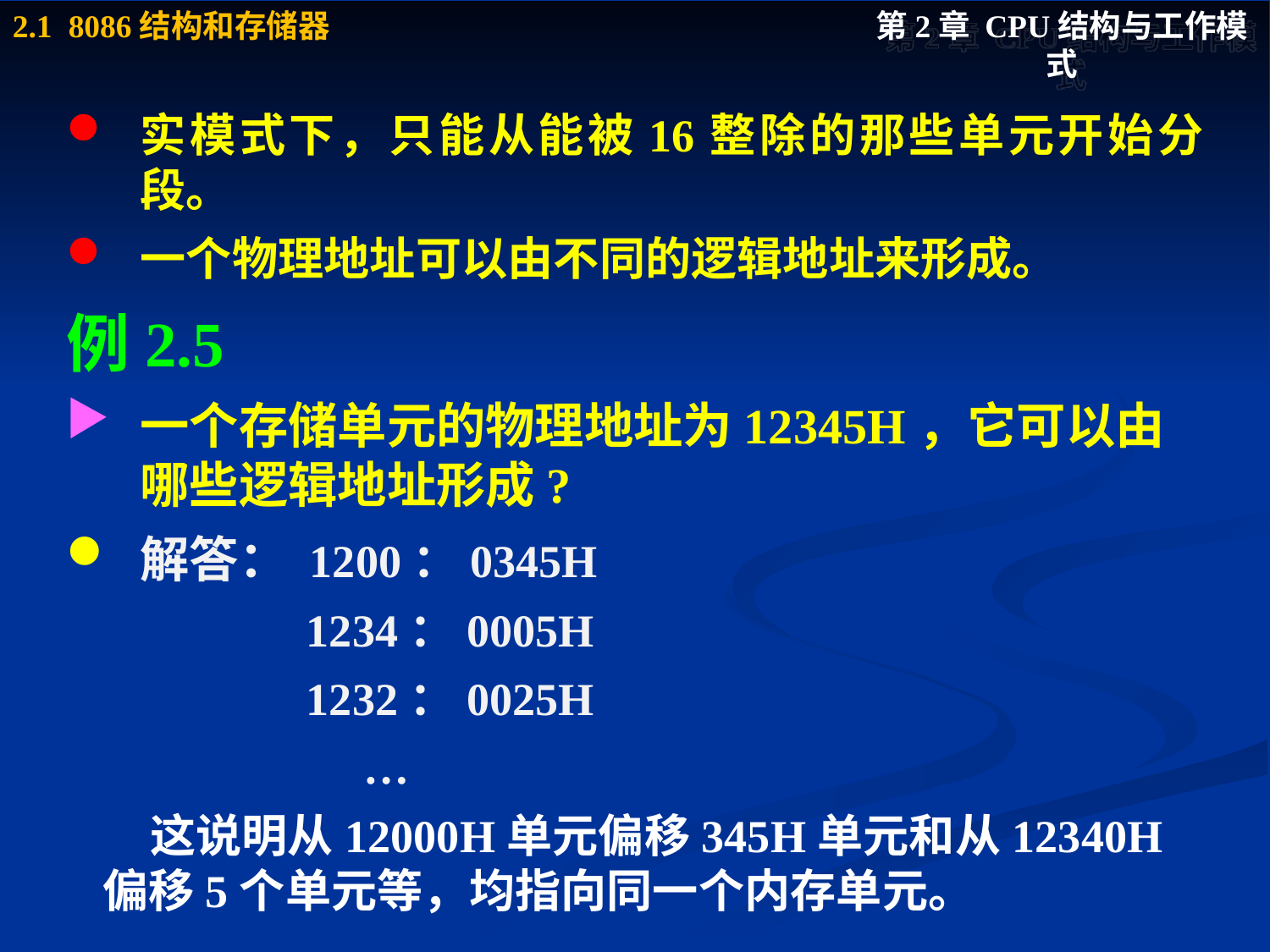

实模式下，只能从能被16整除的那些单元开始分段。
一个物理地址可以由不同的逻辑地址来形成。
例2.5
一个存储单元的物理地址为12345H，它可以由哪些逻辑地址形成?
解答： 1200：0345H
                     1234：0005H
                     1232：0025H
                          …
       这说明从12000H单元偏移345H单元和从12340H偏移5个单元等，均指向同一个内存单元。